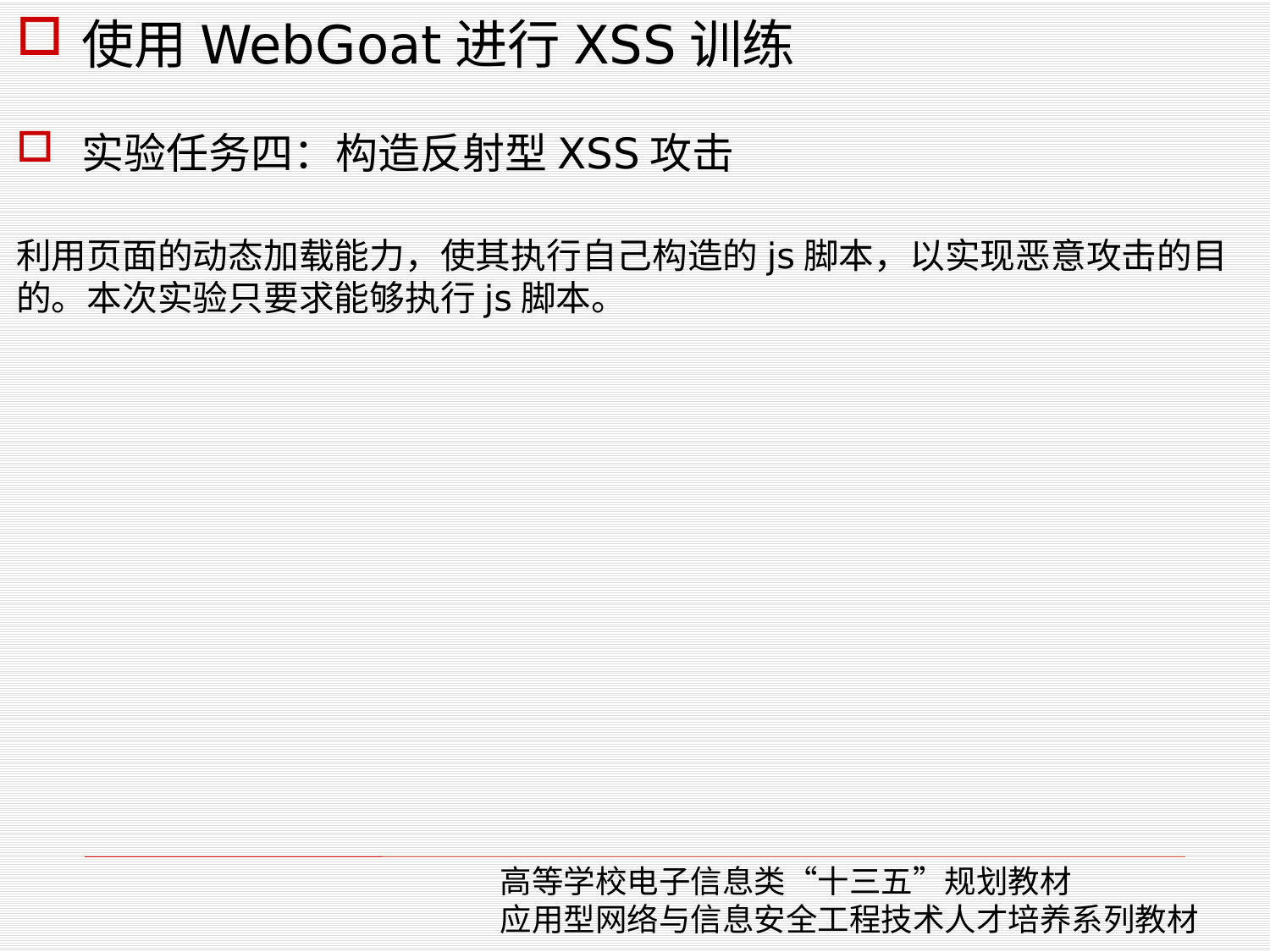

使用WebGoat进行XSS训练

实验任务四：构造反射型XSS攻击

利用页面的动态加载能力，使其执行自己构造的js脚本，以实现恶意攻击的目的。本次实验只要求能够执行js脚本。

高等学校电子信息类“十三五”规划教材
应用型网络与信息安全工程技术人才培养系列教材